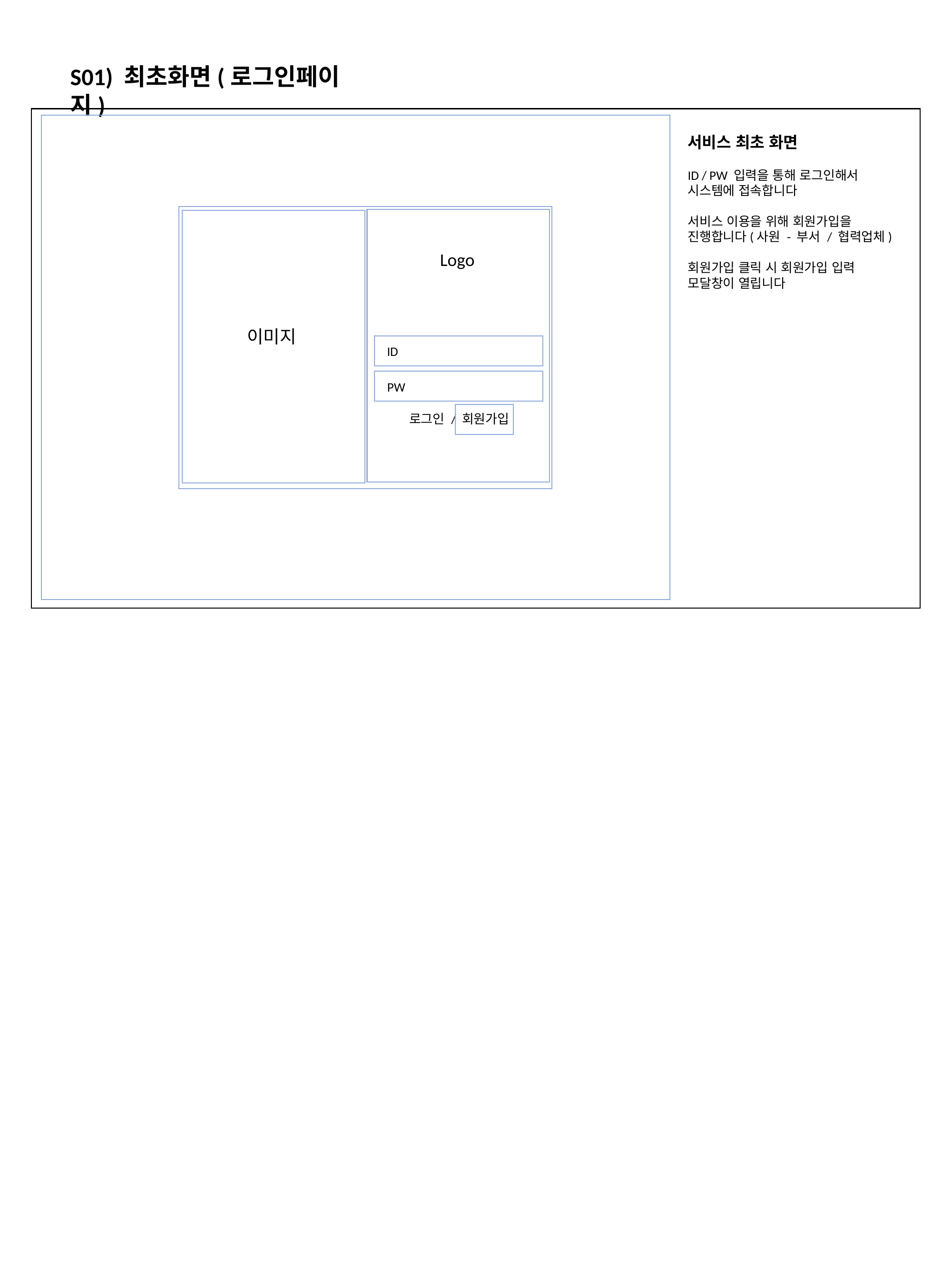

S01) 최초화면(로그인페이지)

서비스 최초 화면

ID / PW 입력을 통해 로그인해서
시스템에 접속합니다

서비스 이용을 위해 회원가입을
진행합니다(사원 - 부서 / 협력업체)

회원가입 클릭 시 회원가입 입력
모달창이 열립니다

Logo
이미지

ID

PW

로그인 / 회원가입